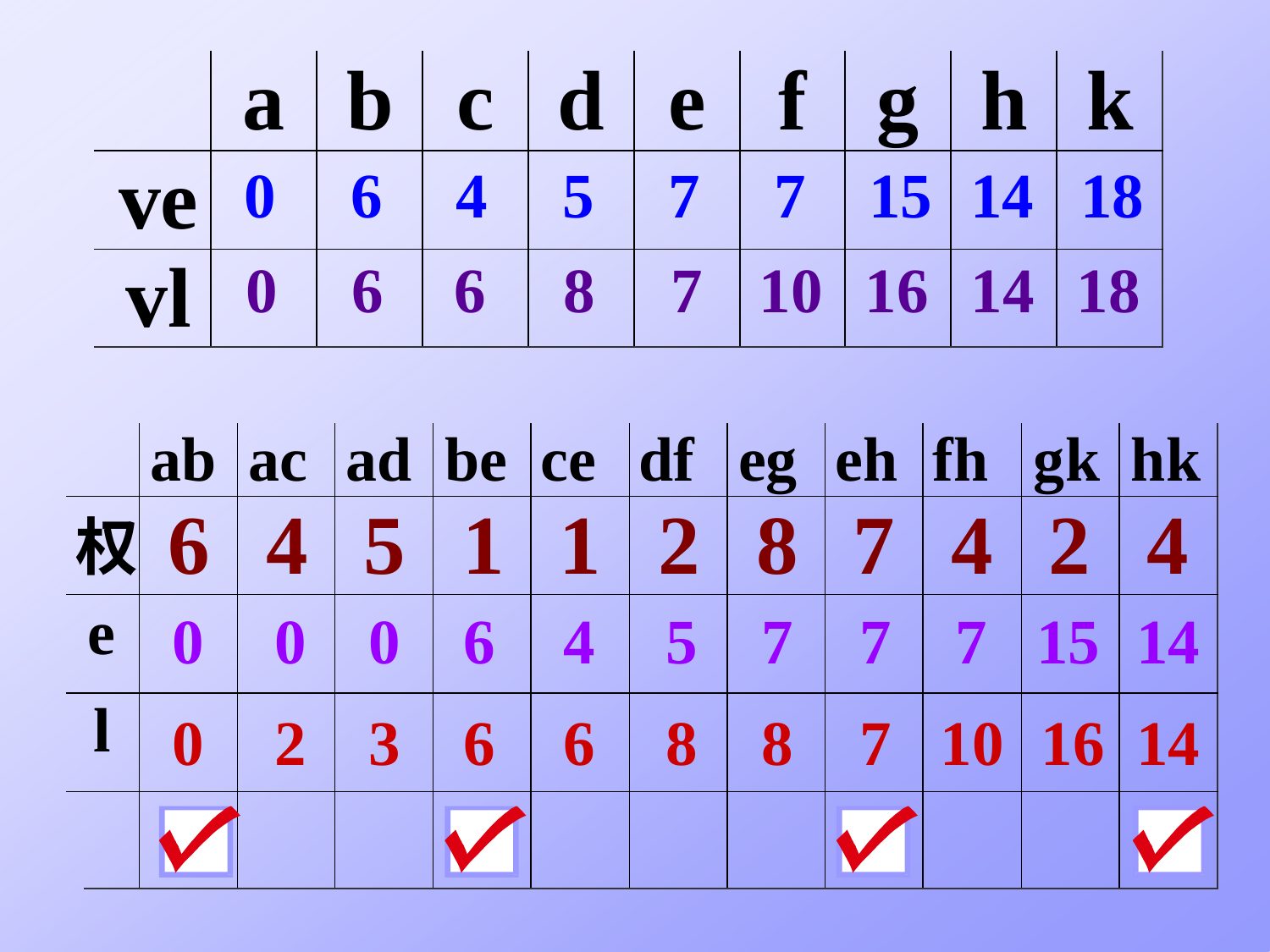

|  | a | b | c | d | e | f | g | h | k |
| --- | --- | --- | --- | --- | --- | --- | --- | --- | --- |
| ve | 0 | 6 | 4 | 5 | 7 | 7 | 15 | 14 | 18 |
| vl | 0 | 6 | 6 | 8 | 7 | 10 | 16 | 14 | 18 |
|  |  | ab | ac | ad | be | ce | df | eg | eh | fh | gk | hk |
| --- | --- | --- | --- | --- | --- | --- | --- | --- | --- | --- | --- | --- |
| 权 |  | 6 | 4 | 5 | 1 | 1 | 2 | 8 | 7 | 4 | 2 | 4 |
| e |  | 0 | 0 | 0 | 6 | 4 | 5 | 7 | 7 | 7 | 15 | 14 |
| l |  | 0 | 2 | 3 | 6 | 6 | 8 | 8 | 7 | 10 | 16 | 14 |
|  |  |  |  |  |  |  |  |  |  |  |  |  |